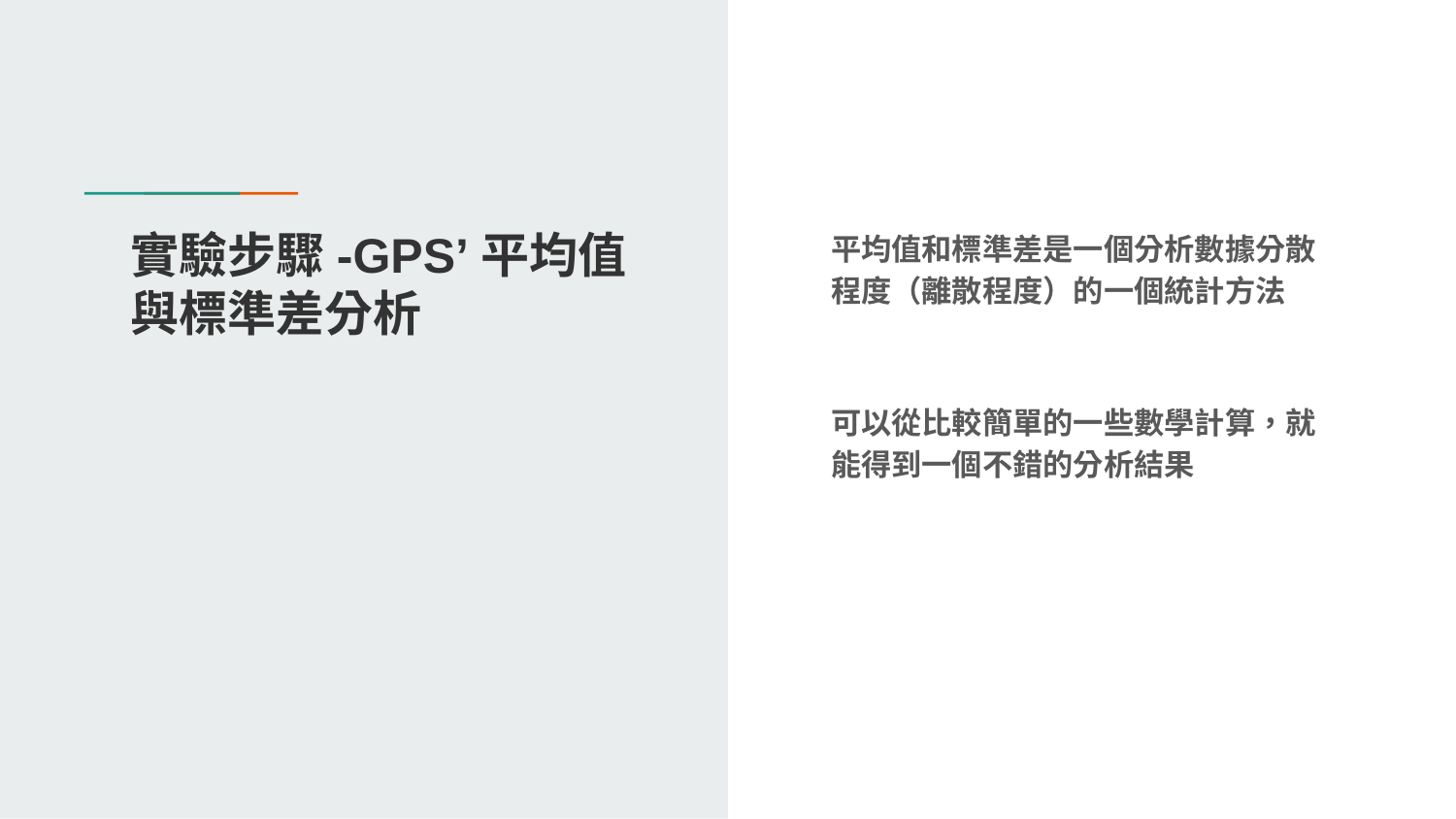

# 實驗步驟-GPS’平均值與標準差分析
平均值和標準差是一個分析數據分散程度（離散程度）的一個統計方法

可以從比較簡單的一些數學計算，就能得到一個不錯的分析結果